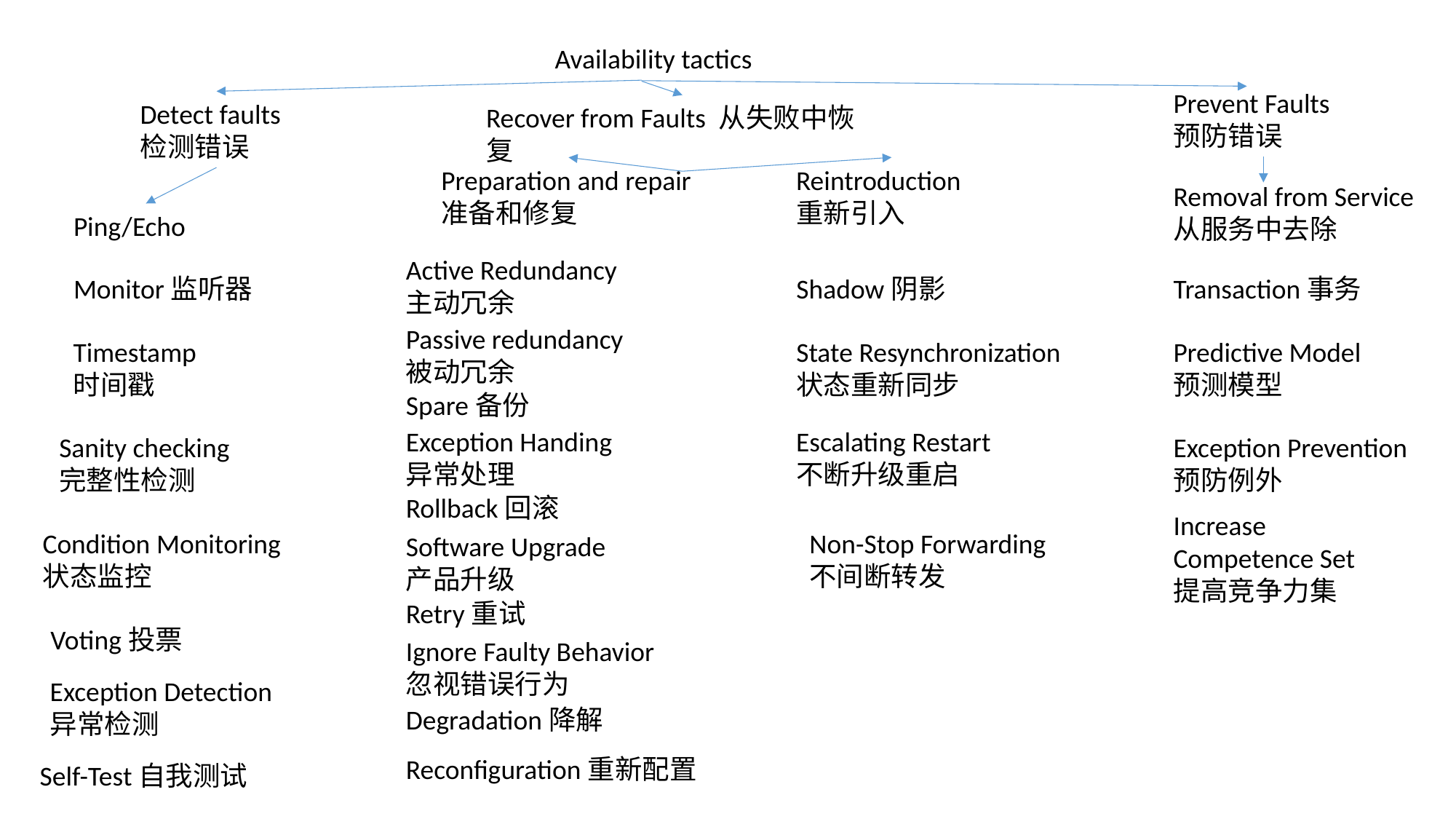

Availability tactics
Prevent Faults预防错误
Detect faults检测错误
Recover from Faults 从失败中恢复
Reintroduction重新引入
Preparation and repair准备和修复
Removal from Service从服务中去除
Ping/Echo
Active Redundancy主动冗余
Monitor监听器
Shadow阴影
Transaction事务
Passive redundancy被动冗余
Timestamp时间戳
State Resynchronization状态重新同步
Predictive Model预测模型
Spare备份
Exception Handing异常处理
Escalating Restart不断升级重启
Sanity checking完整性检测
Exception Prevention预防例外
Rollback回滚
Increase Competence Set提高竞争力集
Condition Monitoring状态监控
Non-Stop Forwarding不间断转发
Software Upgrade产品升级
Retry重试
Voting投票
Ignore Faulty Behavior忽视错误行为
Exception Detection异常检测
Degradation降解
Reconfiguration重新配置
Self-Test自我测试